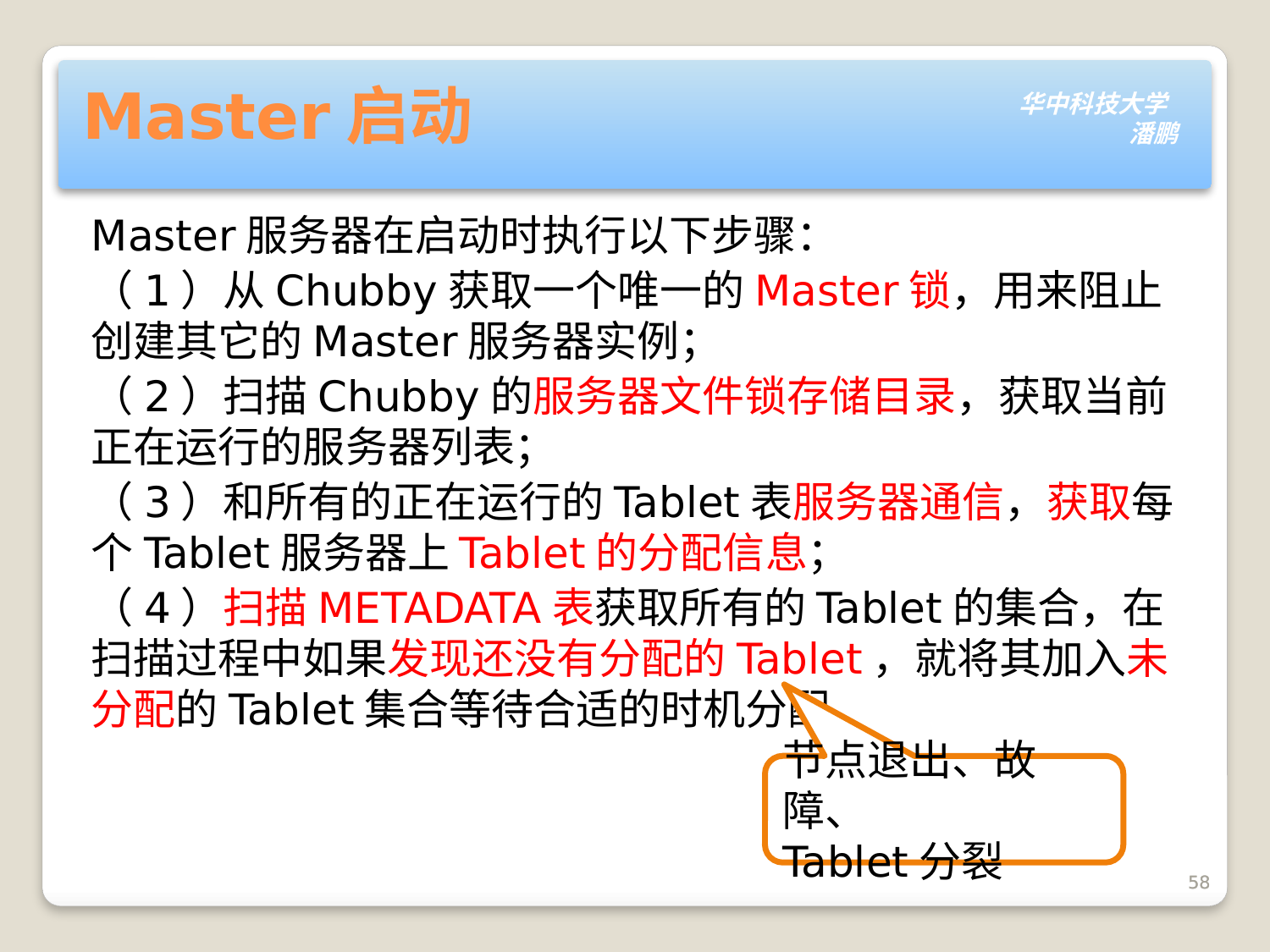

# Master启动
Master服务器在启动时执行以下步骤：
（1）从Chubby获取一个唯一的Master锁，用来阻止创建其它的Master服务器实例；
（2）扫描Chubby的服务器文件锁存储目录，获取当前正在运行的服务器列表；
（3）和所有的正在运行的Tablet表服务器通信，获取每个Tablet服务器上Tablet的分配信息；
（4）扫描METADATA表获取所有的Tablet的集合，在扫描过程中如果发现还没有分配的Tablet，就将其加入未分配的Tablet集合等待合适的时机分配。
节点退出、故障、
Tablet分裂
58
58